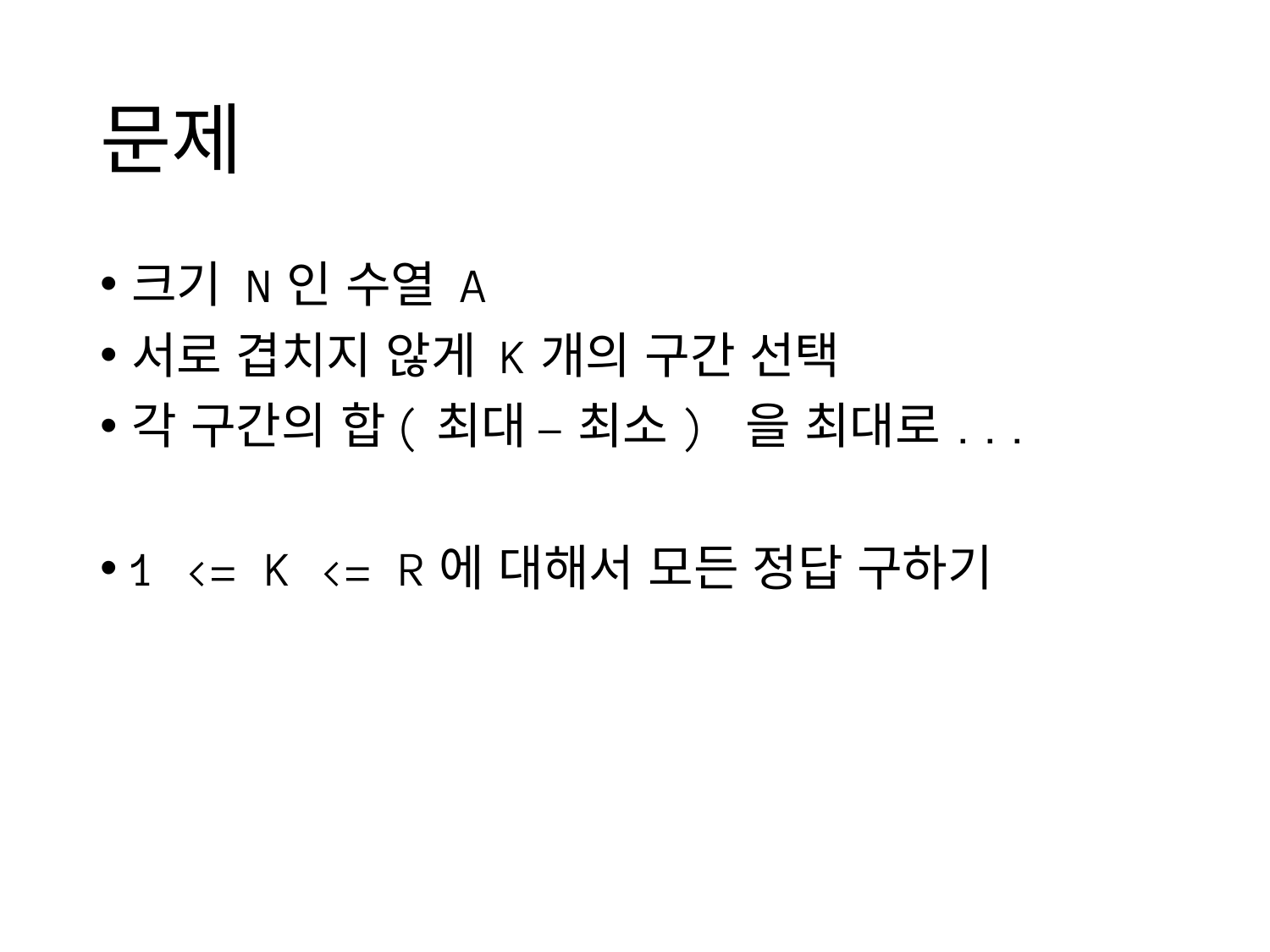

# 문제
크기 N인 수열 A
서로 겹치지 않게 K개의 구간 선택
각 구간의 합(최대-최소) 을 최대로...

1 <= K <= R에 대해서 모든 정답 구하기